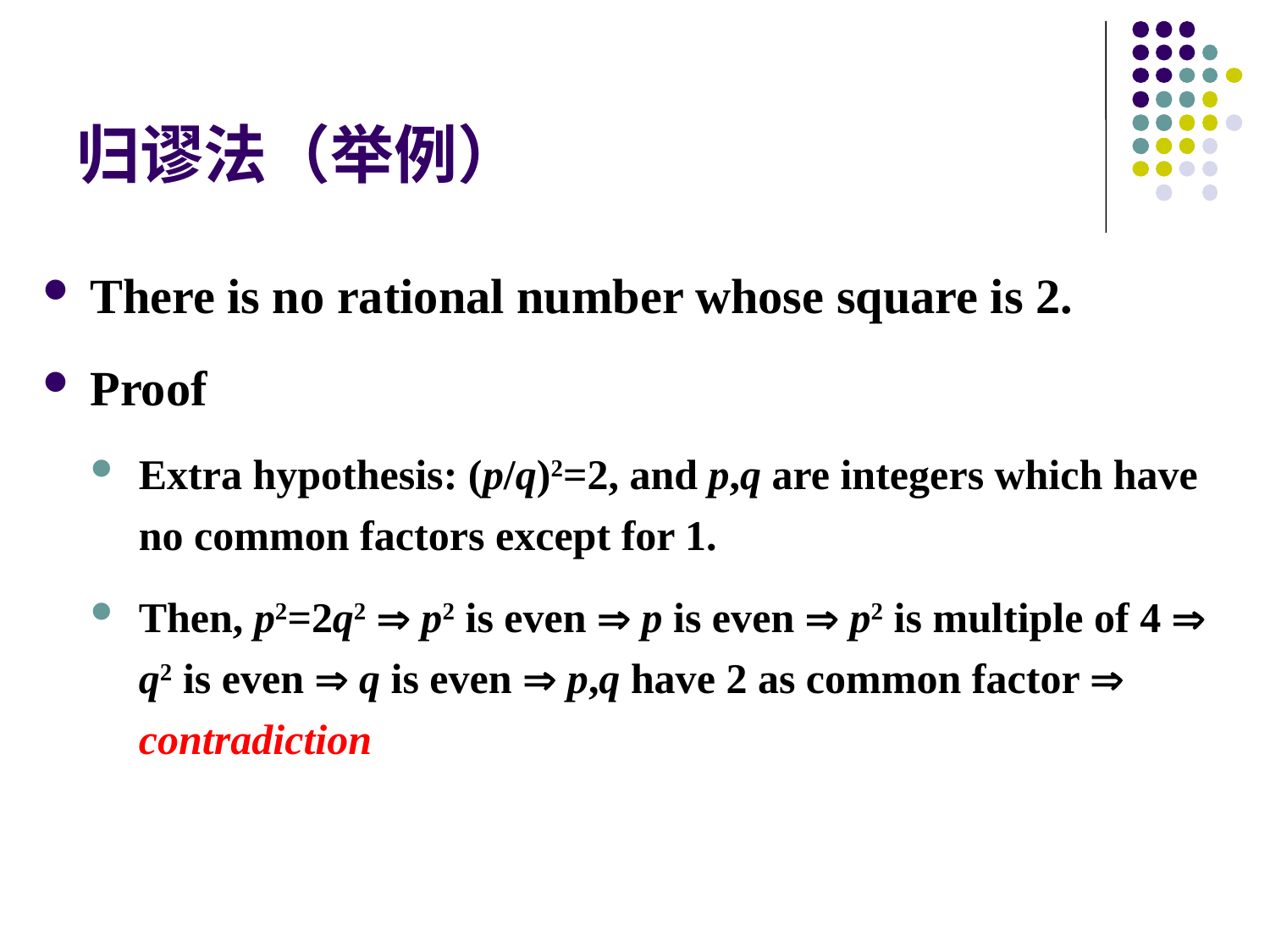

# 归谬法（举例）
There is no rational number whose square is 2.
Proof
Extra hypothesis: (p/q)2=2, and p,q are integers which have no common factors except for 1.
Then, p2=2q2 ⇒ p2 is even ⇒ p is even ⇒ p2 is multiple of 4 ⇒ q2 is even ⇒ q is even ⇒ p,q have 2 as common factor ⇒ contradiction